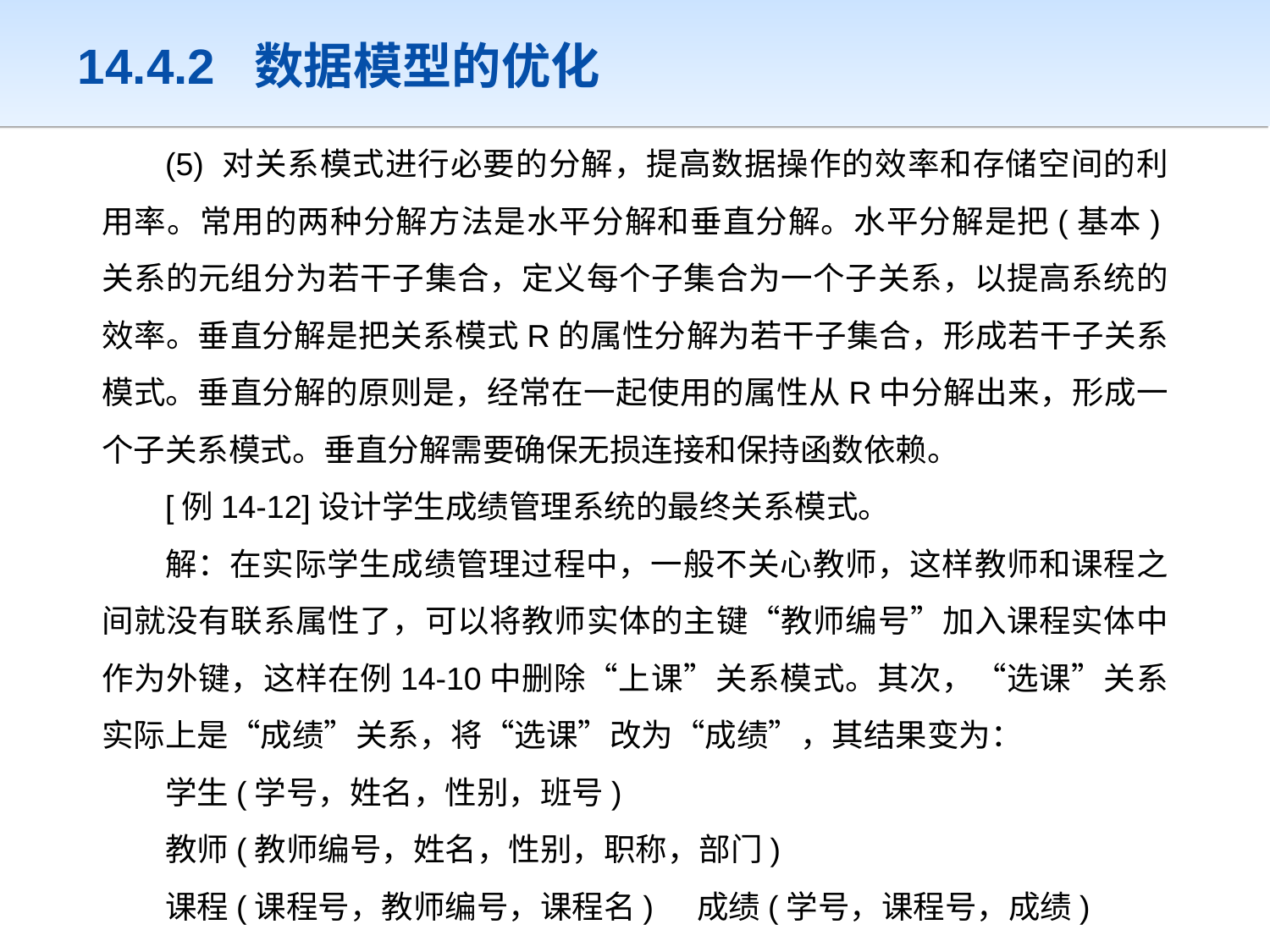

14.4.2  数据模型的优化

(5) 对关系模式进行必要的分解，提高数据操作的效率和存储空间的利用率。常用的两种分解方法是水平分解和垂直分解。水平分解是把(基本)关系的元组分为若干子集合，定义每个子集合为一个子关系，以提高系统的效率。垂直分解是把关系模式R的属性分解为若干子集合，形成若干子关系模式。垂直分解的原则是，经常在一起使用的属性从R中分解出来，形成一个子关系模式。垂直分解需要确保无损连接和保持函数依赖。
[例14-12]设计学生成绩管理系统的最终关系模式。
解：在实际学生成绩管理过程中，一般不关心教师，这样教师和课程之间就没有联系属性了，可以将教师实体的主键“教师编号”加入课程实体中作为外键，这样在例14-10中删除“上课”关系模式。其次，“选课”关系实际上是“成绩”关系，将“选课”改为“成绩”，其结果变为：
学生(学号，姓名，性别，班号)
教师(教师编号，姓名，性别，职称，部门)
课程(课程号，教师编号，课程名)    成绩(学号，课程号，成绩)
数据定义